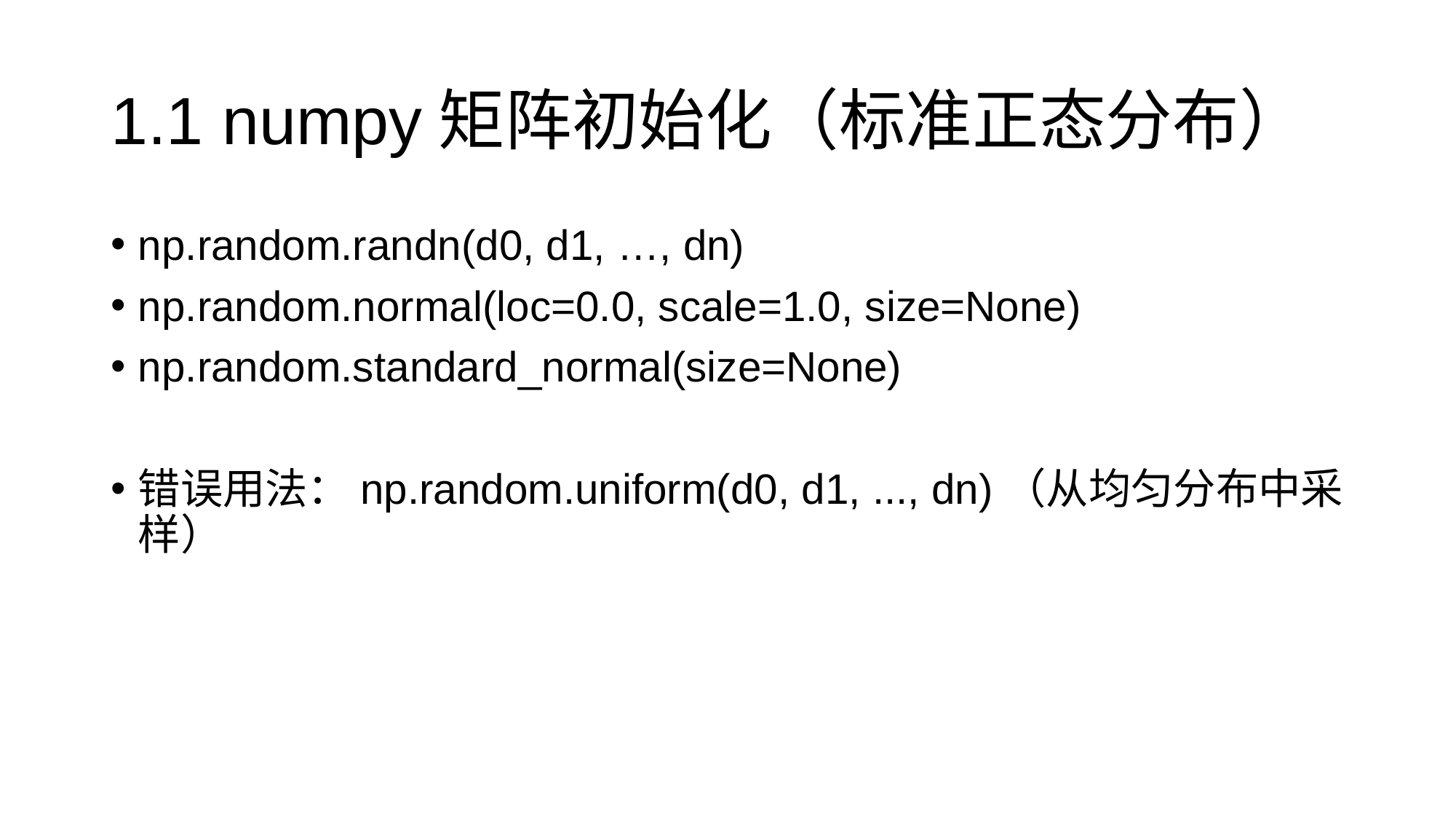

# 1.1 numpy矩阵初始化（标准正态分布）
np.random.randn(d0, d1, …, dn)
np.random.normal(loc=0.0, scale=1.0, size=None)
np.random.standard_normal(size=None)

错误用法：np.random.uniform(d0, d1, ..., dn)（从均匀分布中采样）